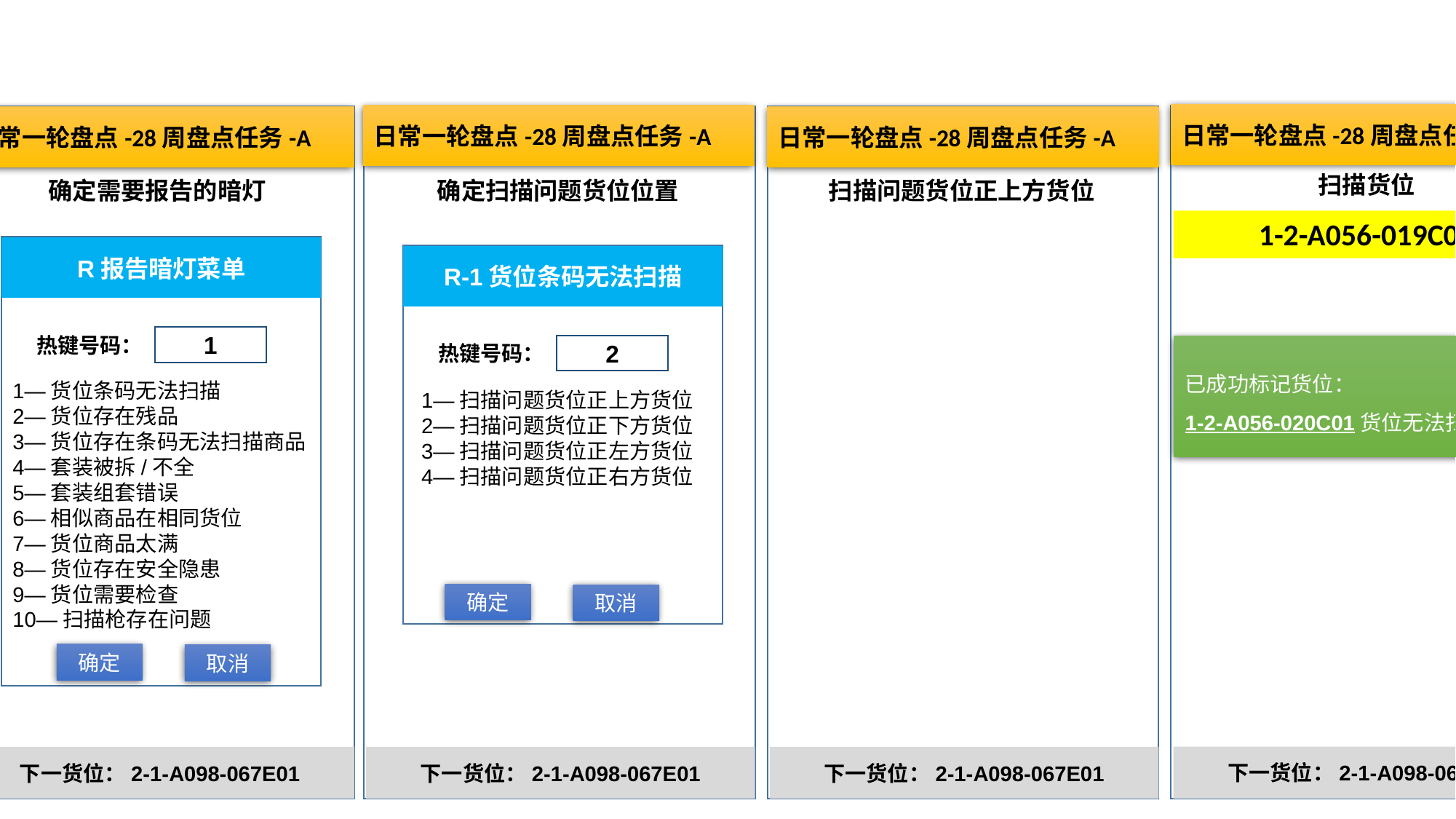

#
日常一轮盘点-28周盘点任务-A
日常一轮盘点-28周盘点任务-A

日常一轮盘点-28周盘点任务-A
日常一轮盘点-28周盘点任务-A
扫描货位
确定需要报告的暗灯
确定扫描问题货位位置
扫描问题货位正上方货位
1-2-A056-019C01

R报告暗灯菜单
热键号码：
1
1—货位条码无法扫描
2—货位存在残品
3—货位存在条码无法扫描商品
4—套装被拆/不全
5—套装组套错误
6—相似商品在相同货位
7—货位商品太满
8—货位存在安全隐患
9—货位需要检查
10—扫描枪存在问题

确定
取消

R-1货位条码无法扫描
热键号码：
2
已成功标记货位：
1-2-A056-020C01货位无法扫描
1—扫描问题货位正上方货位
2—扫描问题货位正下方货位
3—扫描问题货位正左方货位
4—扫描问题货位正右方货位

确定
取消
下一货位：2-1-A098-067E01
下一货位：2-1-A098-067E01
下一货位：2-1-A098-067E01
下一货位：2-1-A098-067E01